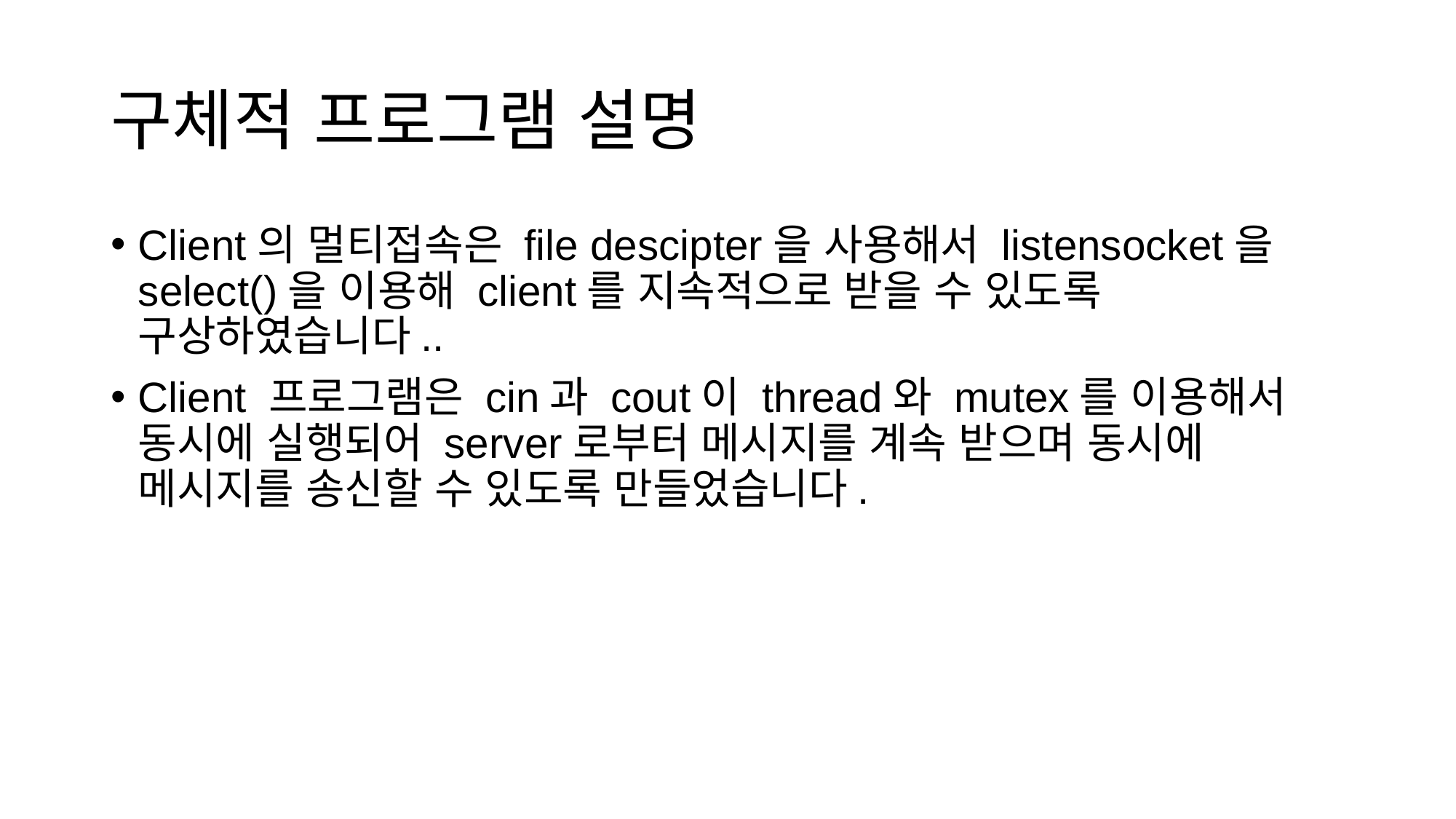

# 구체적 프로그램 설명
Client의 멀티접속은 file descipter을 사용해서 listensocket을 select()을 이용해 client를 지속적으로 받을 수 있도록 구상하였습니다..
Client 프로그램은 cin과 cout이 thread와 mutex를 이용해서 동시에 실행되어 server로부터 메시지를 계속 받으며 동시에 메시지를 송신할 수 있도록 만들었습니다.